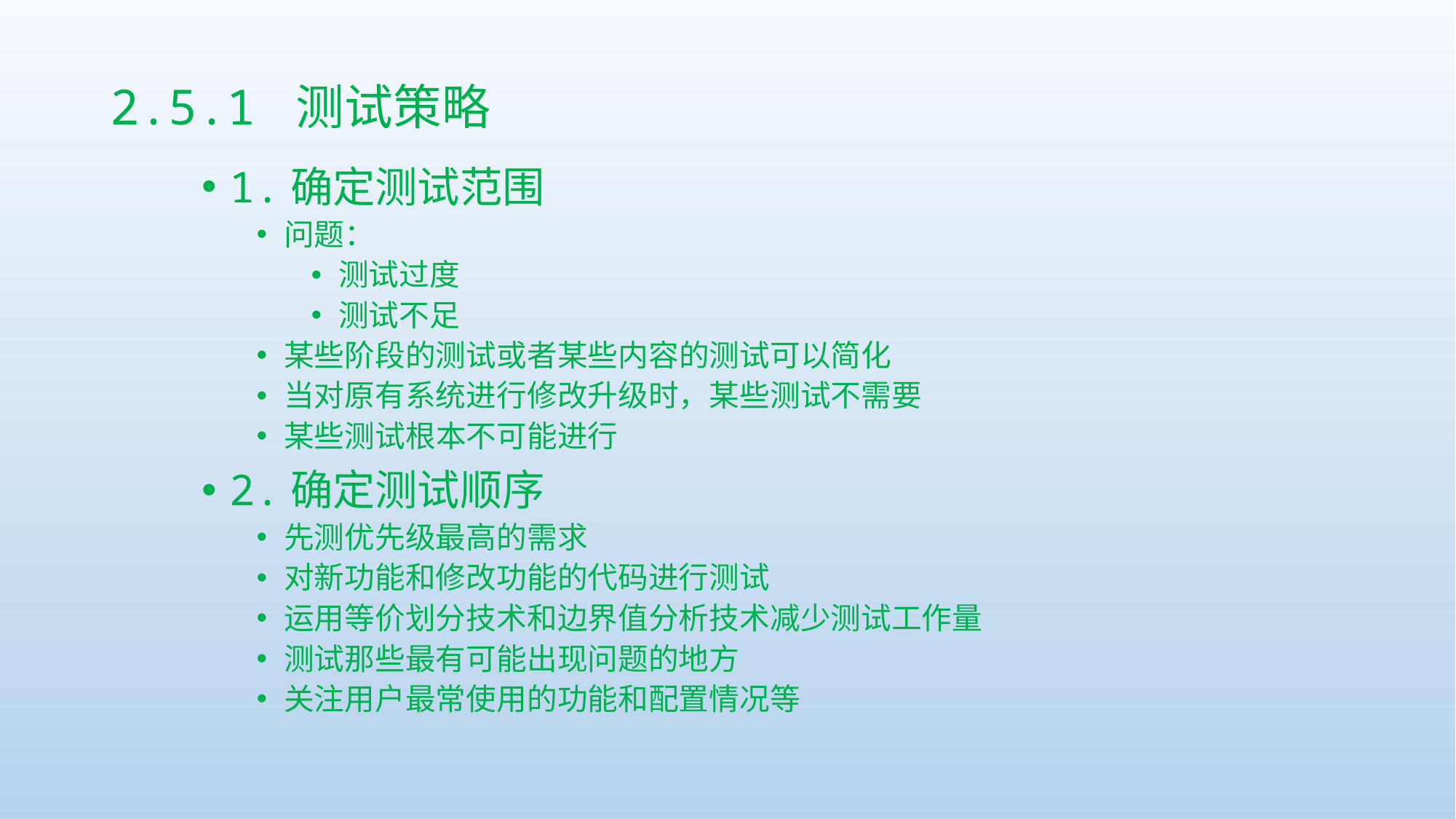

# 2.5.1 测试策略
1.确定测试范围
问题：
测试过度
测试不足
某些阶段的测试或者某些内容的测试可以简化
当对原有系统进行修改升级时，某些测试不需要
某些测试根本不可能进行
2.确定测试顺序
先测优先级最高的需求
对新功能和修改功能的代码进行测试
运用等价划分技术和边界值分析技术减少测试工作量
测试那些最有可能出现问题的地方
关注用户最常使用的功能和配置情况等